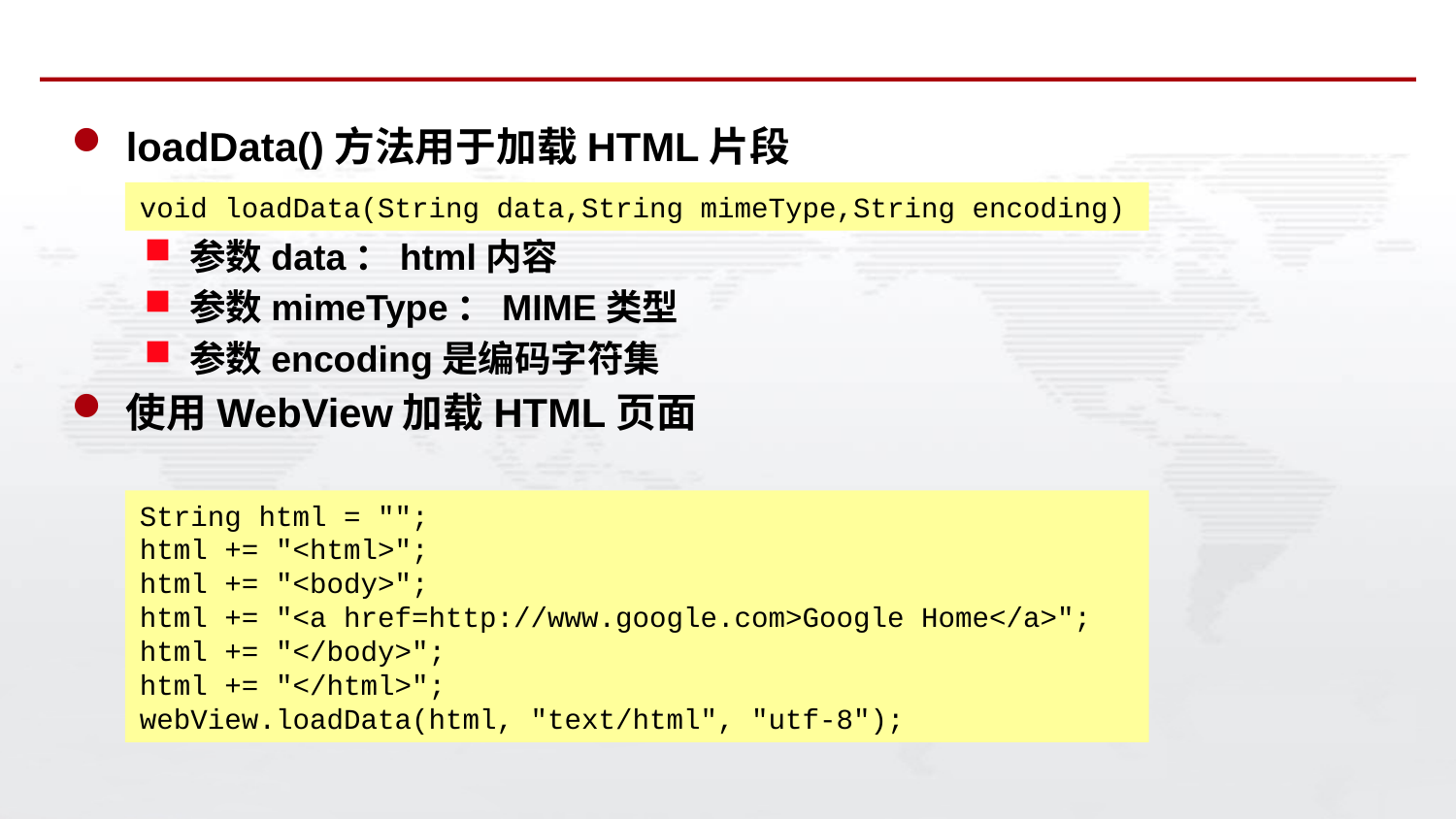

#
loadData()方法用于加载HTML片段

参数data：html内容
参数mimeType：MIME类型
参数encoding是编码字符集
使用WebView加载HTML页面
void loadData(String data,String mimeType,String encoding)
String html = "";
html += "<html>";
html += "<body>";
html += "<a href=http://www.google.com>Google Home</a>";
html += "</body>";
html += "</html>";
webView.loadData(html, "text/html", "utf-8");